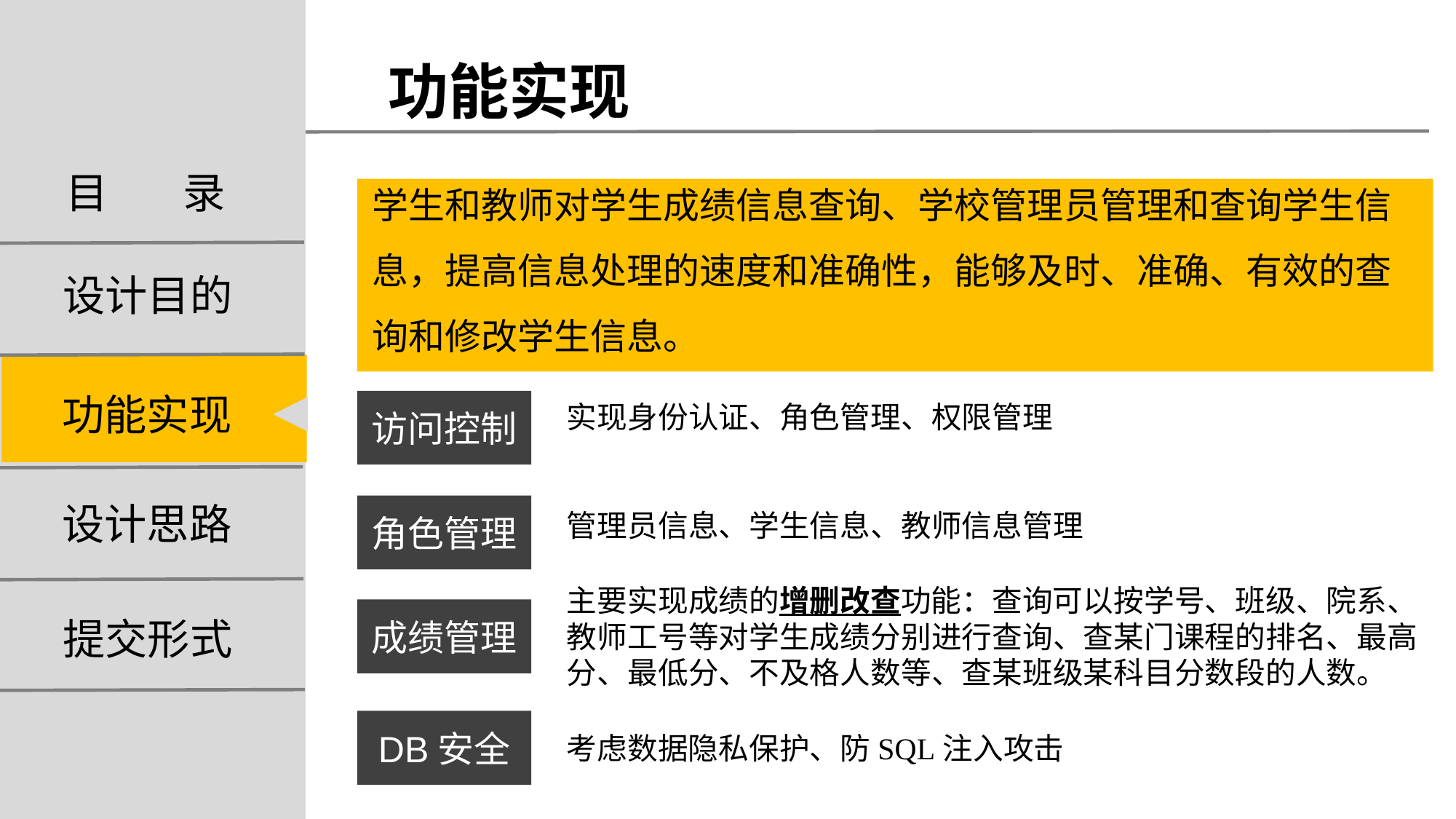

功能实现
学生和教师对学生成绩信息查询、学校管理员管理和查询学生信息，提高信息处理的速度和准确性，能够及时、准确、有效的查询和修改学生信息。
目        录

设计目的

功能实现
访问控制
实现身份认证、角色管理、权限管理
设计思路
角色管理
管理员信息、学生信息、教师信息管理
主要实现成绩的增删改查功能：查询可以按学号、班级、院系、教师工号等对学生成绩分别进行查询、查某门课程的排名、最高分、最低分、不及格人数等、查某班级某科目分数段的人数。
成绩管理
提交形式
DB安全
考虑数据隐私保护、防SQL注入攻击